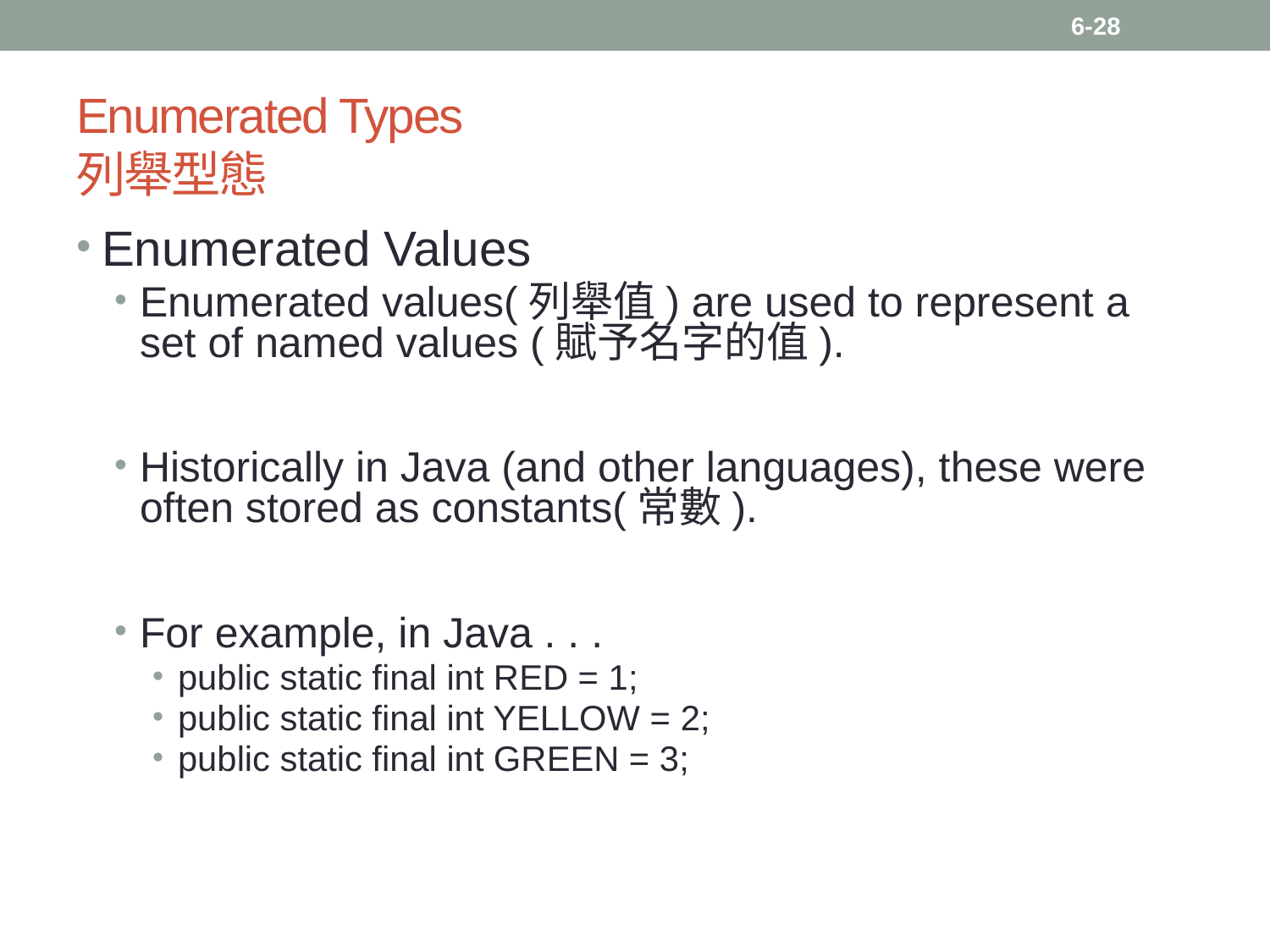

6-28
# Enumerated Types 列舉型態
Enumerated Values
Enumerated values(列舉值) are used to represent a set of named values (賦予名字的值).

Historically in Java (and other languages), these were often stored as constants(常數).

For example, in Java . . .
public static final int RED = 1;
public static final int YELLOW = 2;
public static final int GREEN = 3;